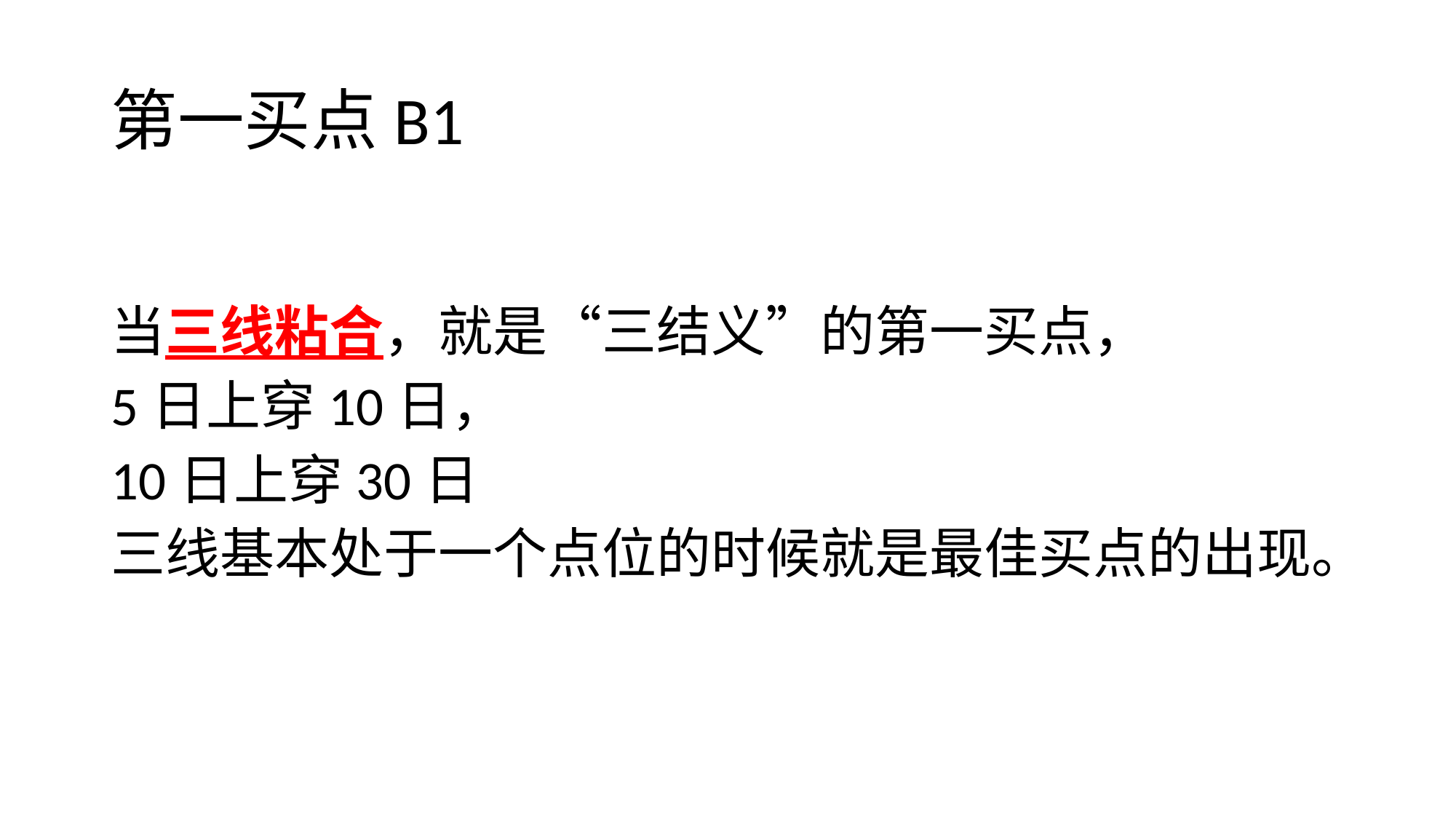

# 第一买点B1

当三线粘合，就是“三结义”的第一买点，
5日上穿10日，
10日上穿30日
三线基本处于一个点位的时候就是最佳买点的出现。